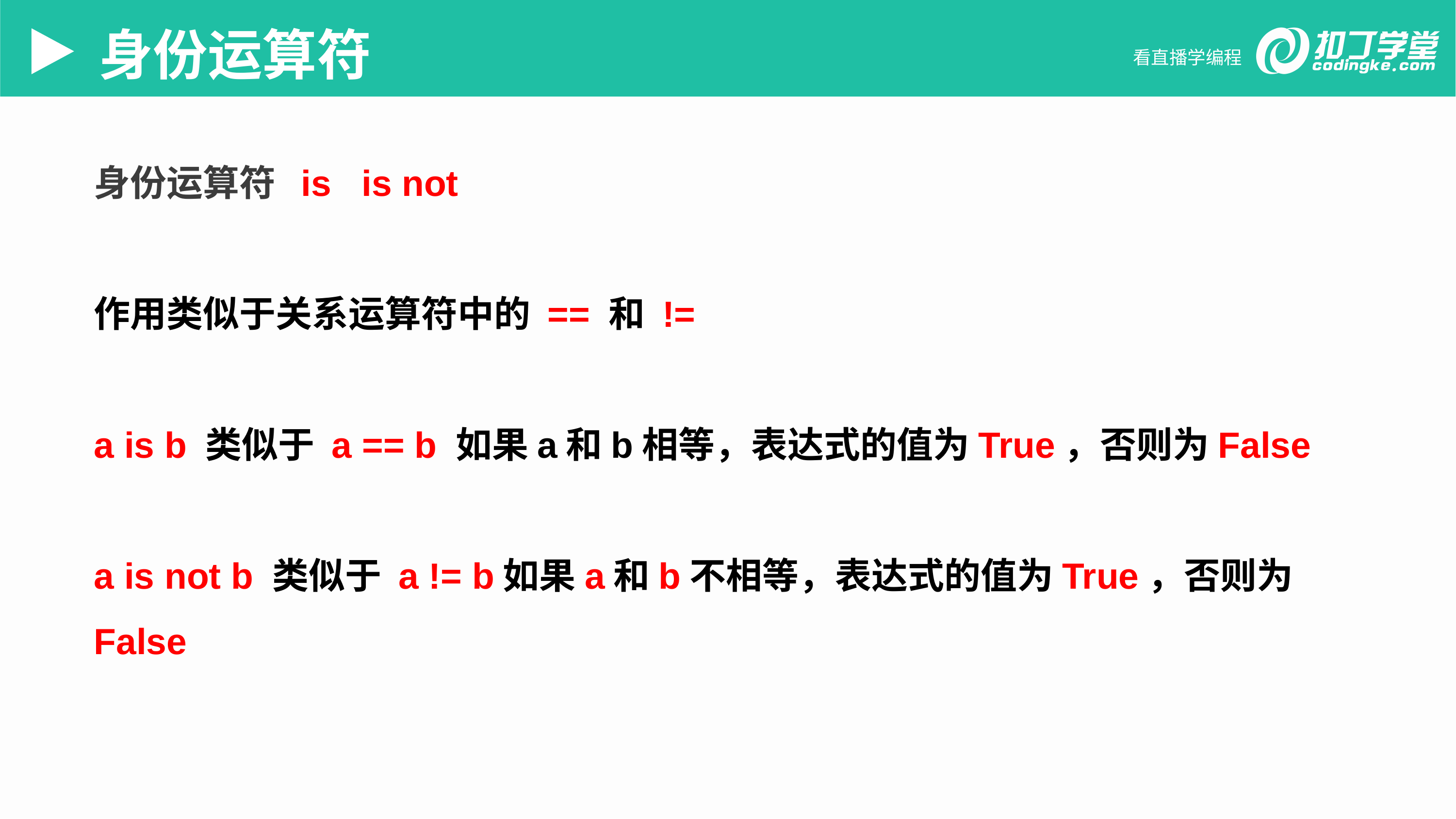

身份运算符
身份运算符  is   is not

作用类似于关系运算符中的 == 和 !=

a is b 类似于 a == b 如果a和b相等，表达式的值为True，否则为False

a is not b 类似于 a != b如果a和b不相等，表达式的值为True，否则为False